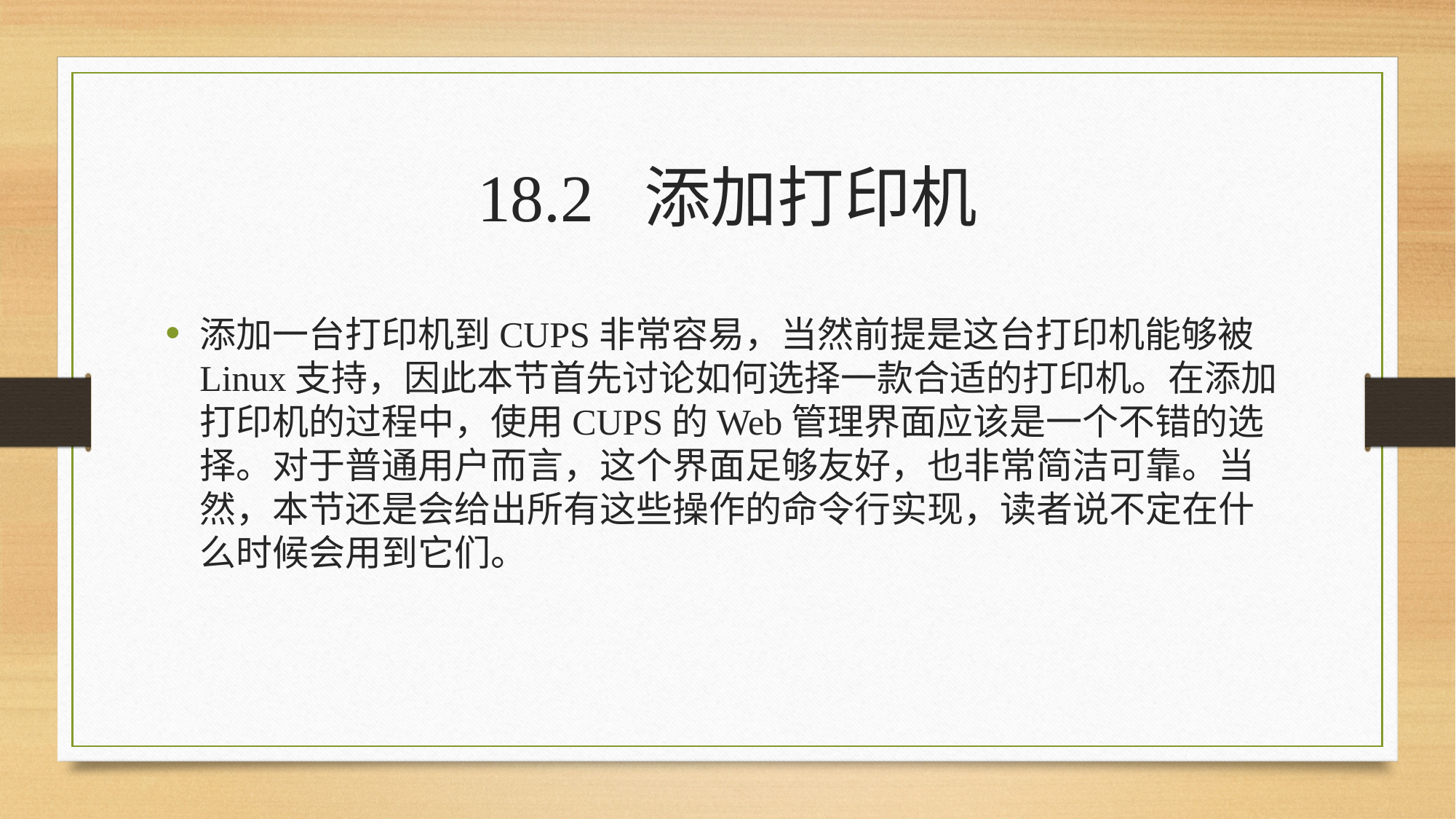

# 18.2  添加打印机
添加一台打印机到CUPS非常容易，当然前提是这台打印机能够被Linux支持，因此本节首先讨论如何选择一款合适的打印机。在添加打印机的过程中，使用CUPS的Web管理界面应该是一个不错的选择。对于普通用户而言，这个界面足够友好，也非常简洁可靠。当然，本节还是会给出所有这些操作的命令行实现，读者说不定在什么时候会用到它们。